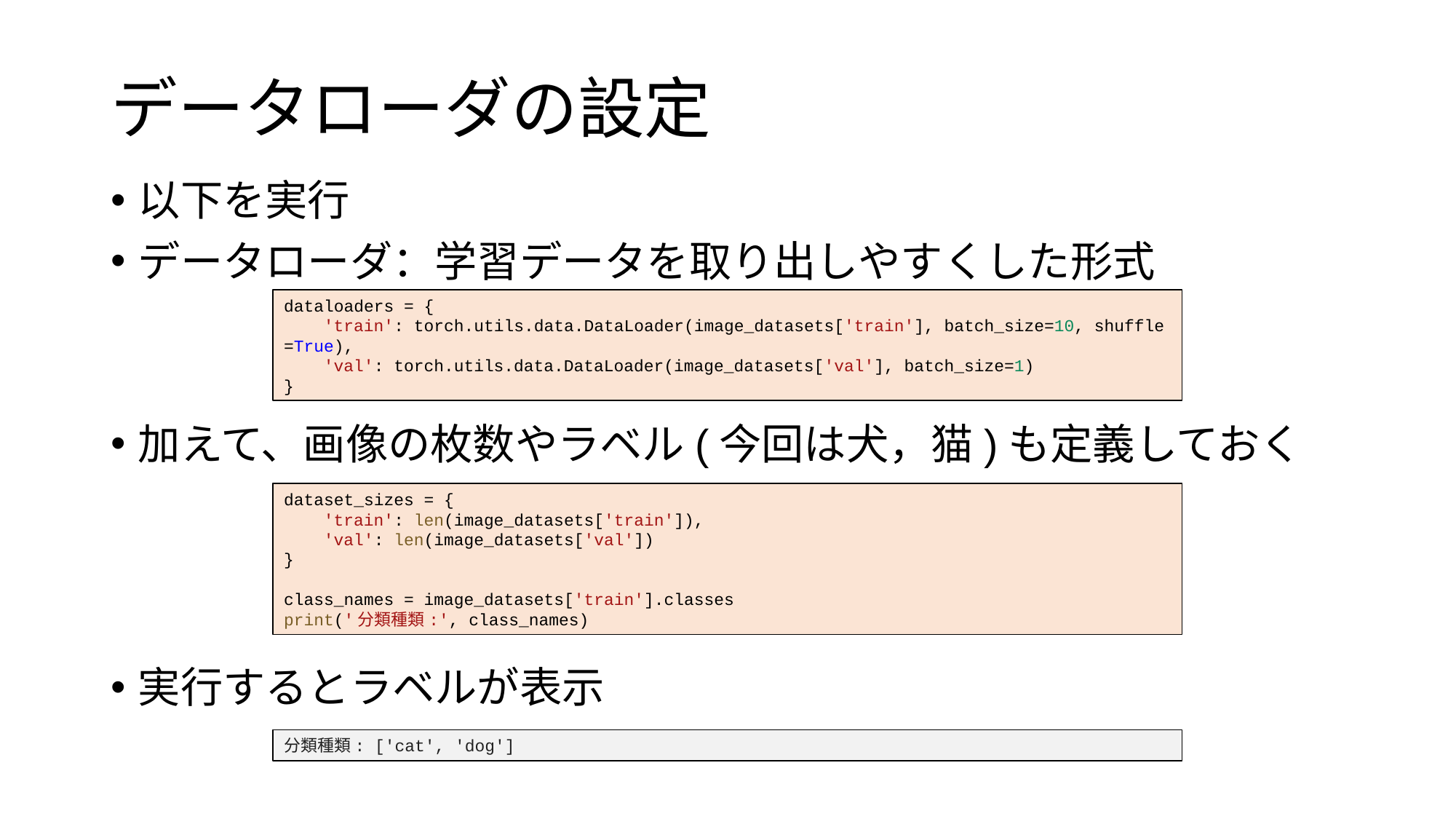

# データローダの設定
以下を実行
データローダ：学習データを取り出しやすくした形式

加えて、画像の枚数やラベル(今回は犬，猫)も定義しておく

実行するとラベルが表示

dataloaders = {
    'train': torch.utils.data.DataLoader(image_datasets['train'], batch_size=10, shuffle=True),
    'val': torch.utils.data.DataLoader(image_datasets['val'], batch_size=1)
}
dataset_sizes = {
    'train': len(image_datasets['train']),
    'val': len(image_datasets['val'])
}
class_names = image_datasets['train'].classes
print('分類種類:', class_names)
分類種類: ['cat', 'dog']